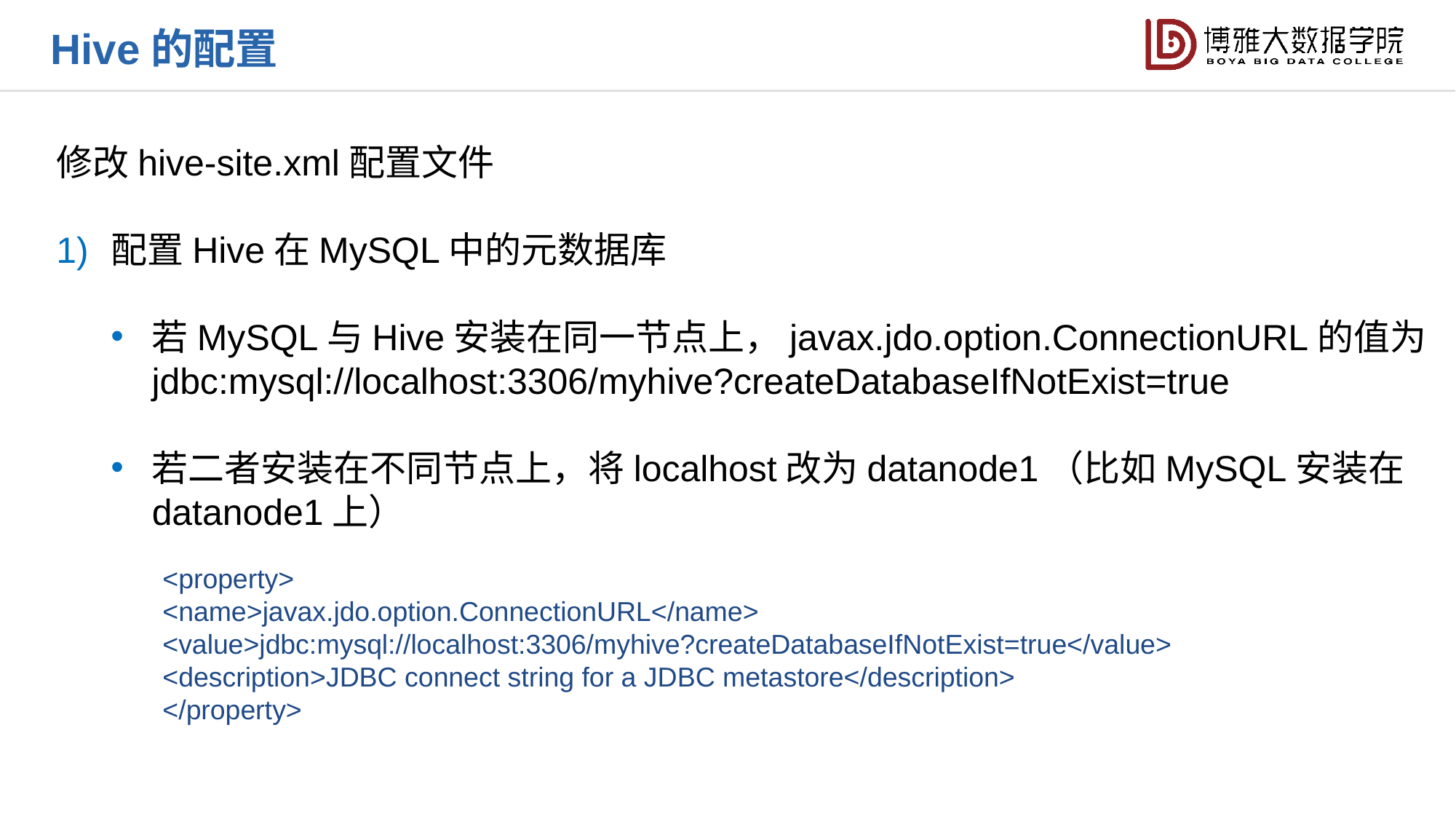

Hive的配置
修改hive-site.xml配置文件

配置Hive在MySQL中的元数据库

若MySQL与Hive安装在同一节点上，javax.jdo.option.ConnectionURL的值为
    jdbc:mysql://localhost:3306/myhive?createDatabaseIfNotExist=true

若二者安装在不同节点上，将localhost改为datanode1（比如MySQL安装在datanode1上）

<property>
<name>javax.jdo.option.ConnectionURL</name>
<value>jdbc:mysql://localhost:3306/myhive?createDatabaseIfNotExist=true</value>
<description>JDBC connect string for a JDBC metastore</description>
</property>